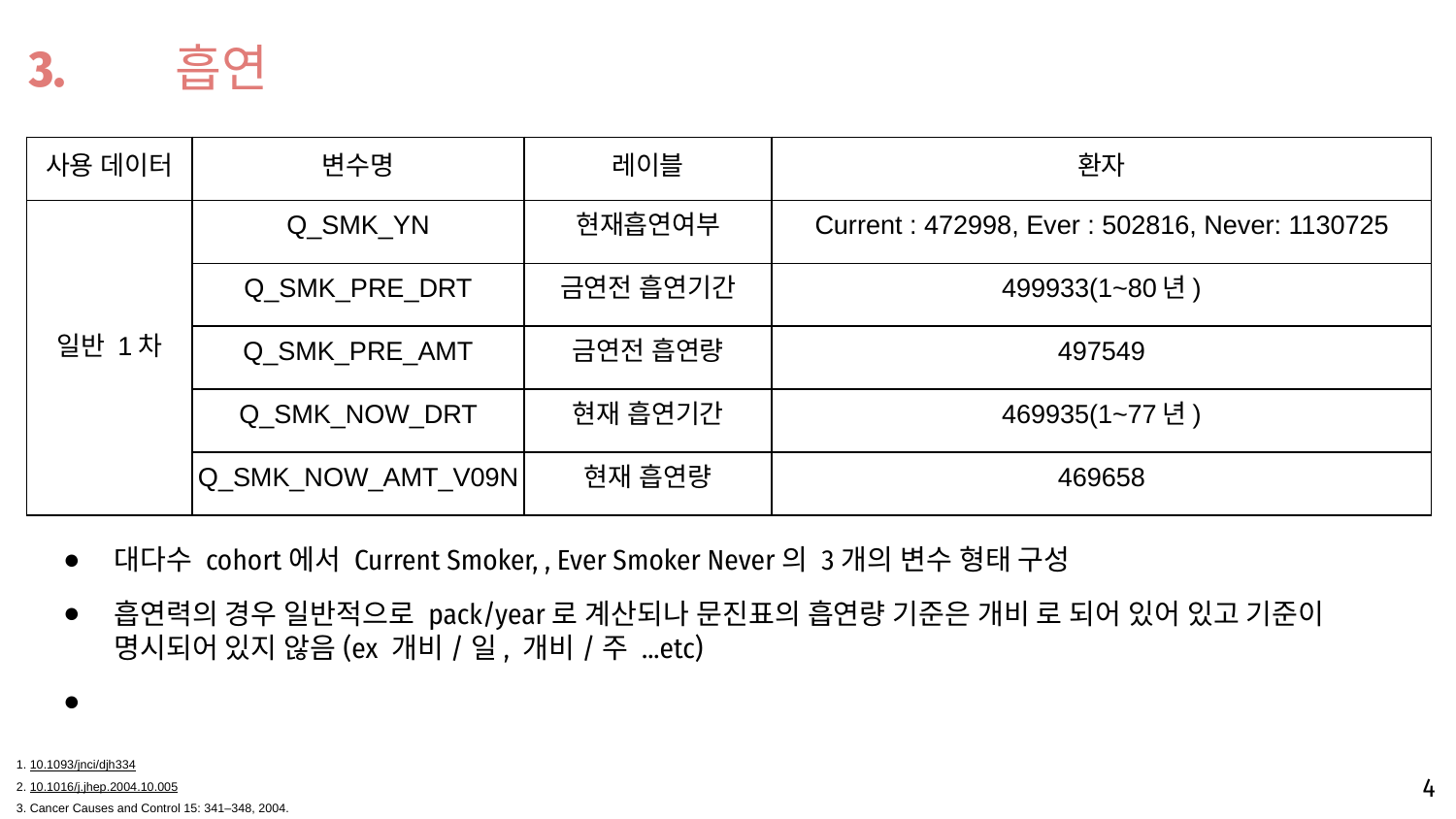

# 3.	흡연
| 사용 데이터 | 변수명 | 레이블 | 환자 |
| --- | --- | --- | --- |
| 일반 1차 | Q\_SMK\_YN | 현재흡연여부 | Current : 472998, Ever : 502816, Never: 1130725 |
|  | Q\_SMK\_PRE\_DRT | 금연전 흡연기간 | 499933(1~80년) |
|  | Q\_SMK\_PRE\_AMT | 금연전 흡연량 | 497549 |
|  | Q\_SMK\_NOW\_DRT | 현재 흡연기간 | 469935(1~77년) |
|  | Q\_SMK\_NOW\_AMT\_V09N | 현재 흡연량 | 469658 |
대다수 cohort에서 Current Smoker, , Ever Smoker Never의 3개의 변수 형태 구성
흡연력의 경우 일반적으로 pack/year로 계산되나 문진표의 흡연량 기준은 개비 로 되어 있어 있고 기준이 명시되어 있지 않음(ex 개비/일, 개비/주 ...etc)

1. 10.1093/jnci/djh334
2. 10.1016/j.jhep.2004.10.005
3. Cancer Causes and Control 15: 341–348, 2004.
4